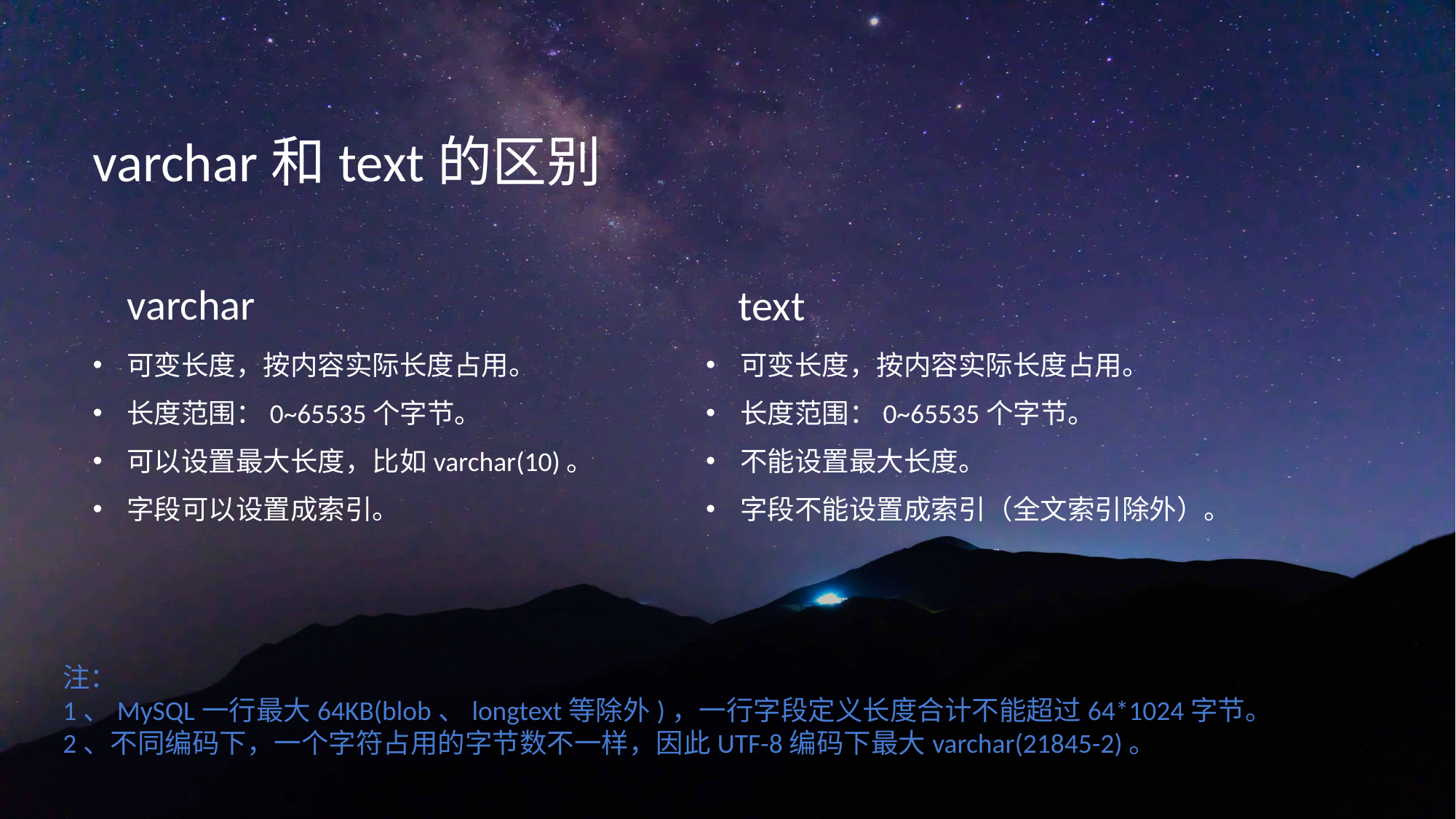

# varchar和text的区别
varchar
text
可变长度，按内容实际长度占用。
长度范围：0~65535个字节。
可以设置最大长度，比如varchar(10)。
字段可以设置成索引。
可变长度，按内容实际长度占用。
长度范围：0~65535个字节。
不能设置最大长度。
字段不能设置成索引（全文索引除外）。
注：
1、MySQL一行最大64KB(blob、longtext等除外)，一行字段定义长度合计不能超过64*1024字节。
2、不同编码下，一个字符占用的字节数不一样，因此UTF-8编码下最大varchar(21845-2)。